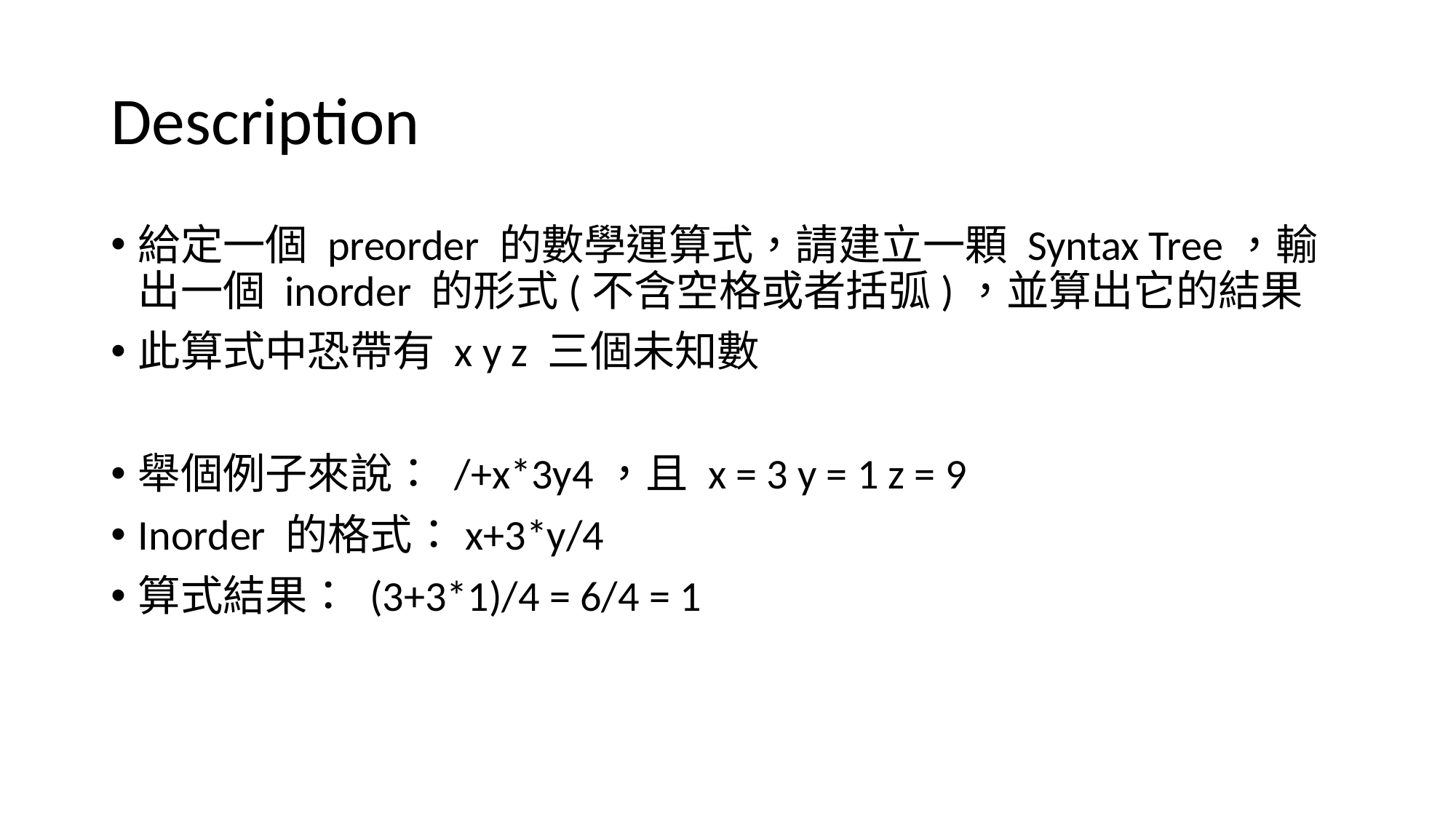

# Description
給定一個 preorder 的數學運算式，請建立一顆 Syntax Tree，輸出一個 inorder 的形式(不含空格或者括弧)，並算出它的結果
此算式中恐帶有 x y z 三個未知數

舉個例子來說： /+x*3y4，且 x = 3 y = 1 z = 9
Inorder 的格式：x+3*y/4
算式結果： (3+3*1)/4 = 6/4 = 1